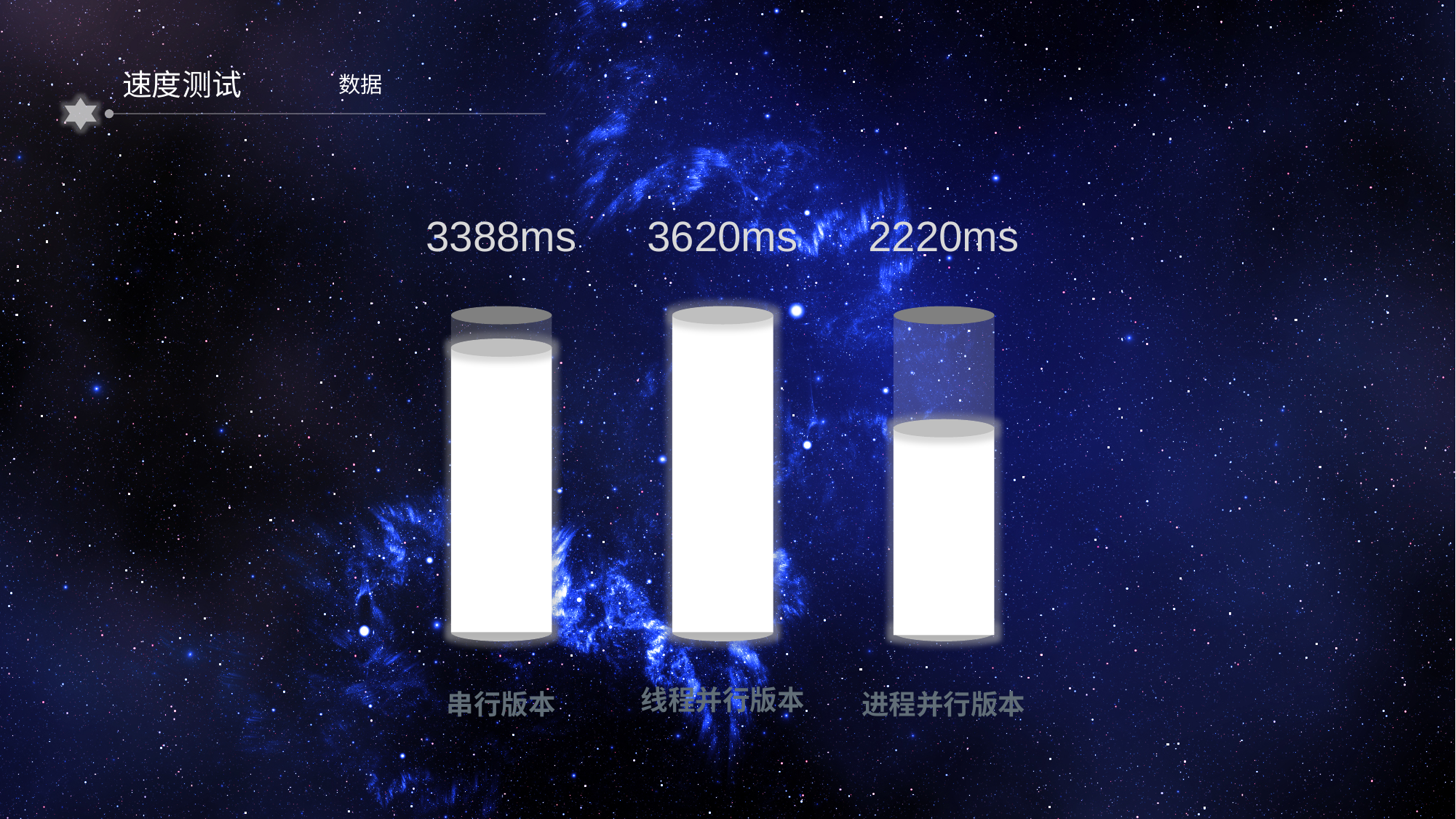

速度测试
数据
3388ms
3620ms
2220ms

线程并行版本
串行版本
进程并行版本